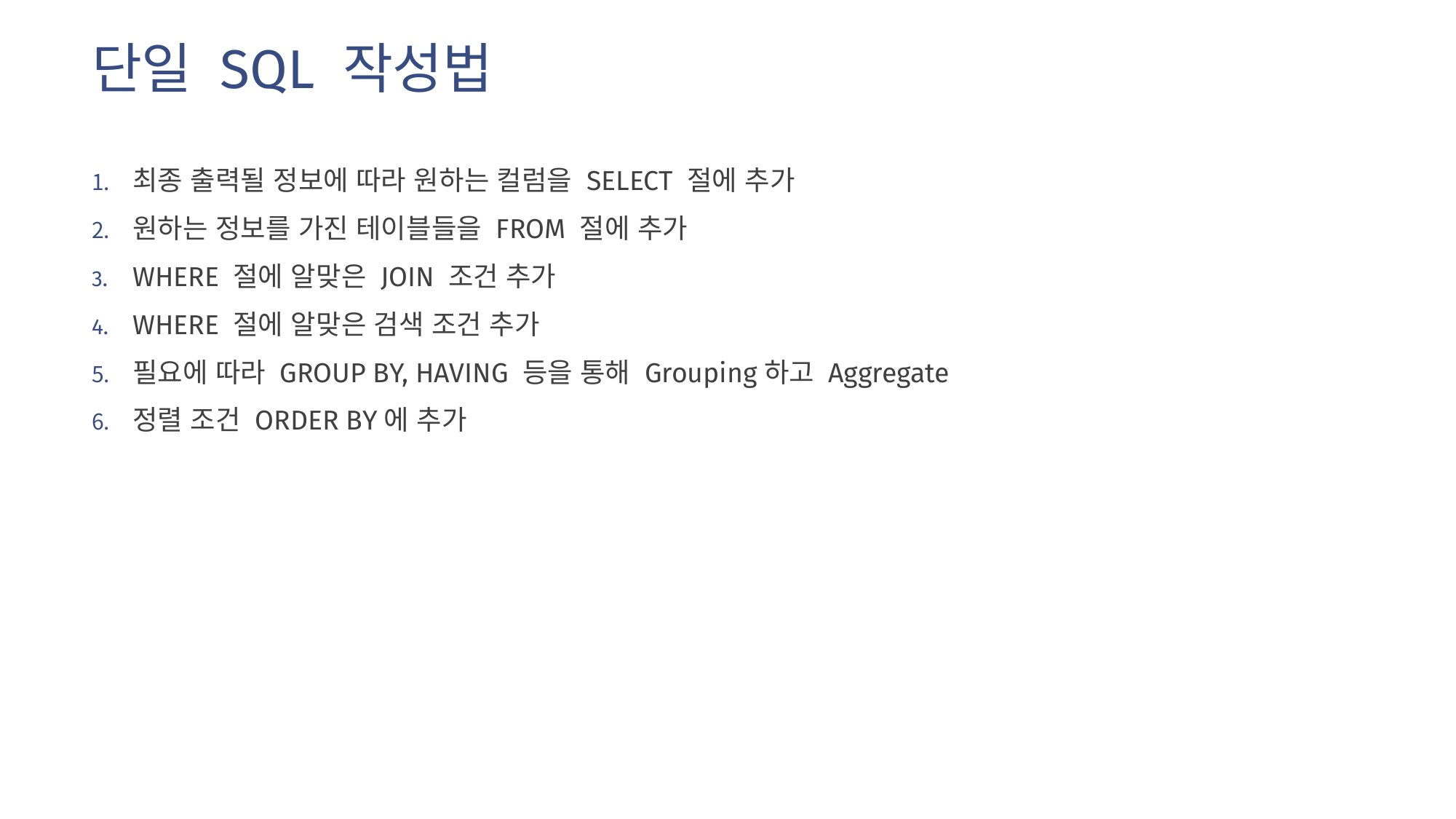

# 단일 SQL 작성법
최종 출력될 정보에 따라 원하는 컬럼을 SELECT 절에 추가
원하는 정보를 가진 테이블들을 FROM 절에 추가
WHERE 절에 알맞은 JOIN 조건 추가
WHERE 절에 알맞은 검색 조건 추가
필요에 따라 GROUP BY, HAVING 등을 통해 Grouping하고 Aggregate
정렬 조건 ORDER BY에 추가